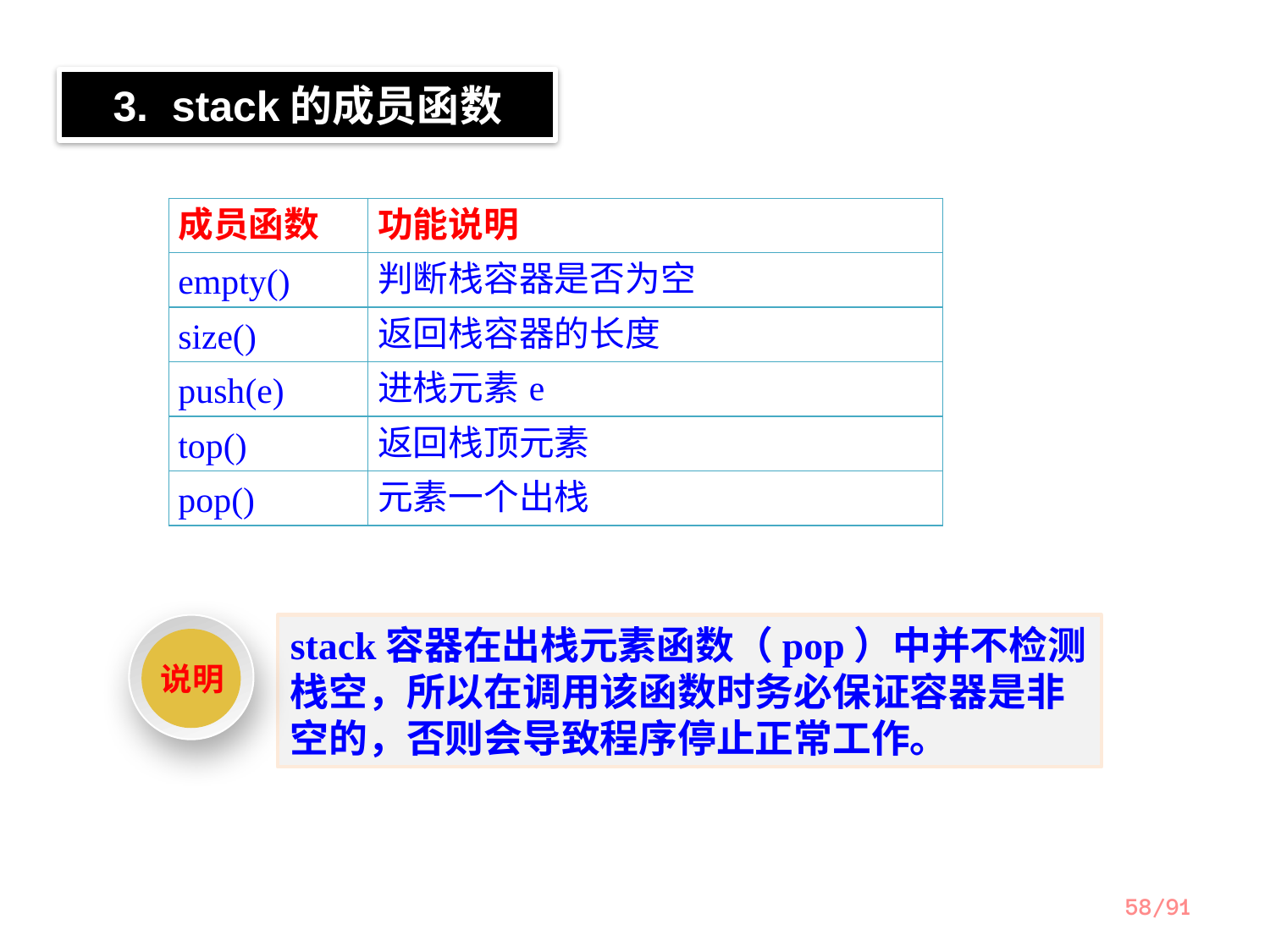

3.  stack的成员函数
| 成员函数 | 功能说明 |
| --- | --- |
| empty() | 判断栈容器是否为空 |
| size() | 返回栈容器的长度 |
| push(e) | 进栈元素e |
| top() | 返回栈顶元素 |
| pop() | 元素一个出栈 |

说明
stack容器在出栈元素函数（pop）中并不检测栈空，所以在调用该函数时务必保证容器是非空的，否则会导致程序停止正常工作。
58/91